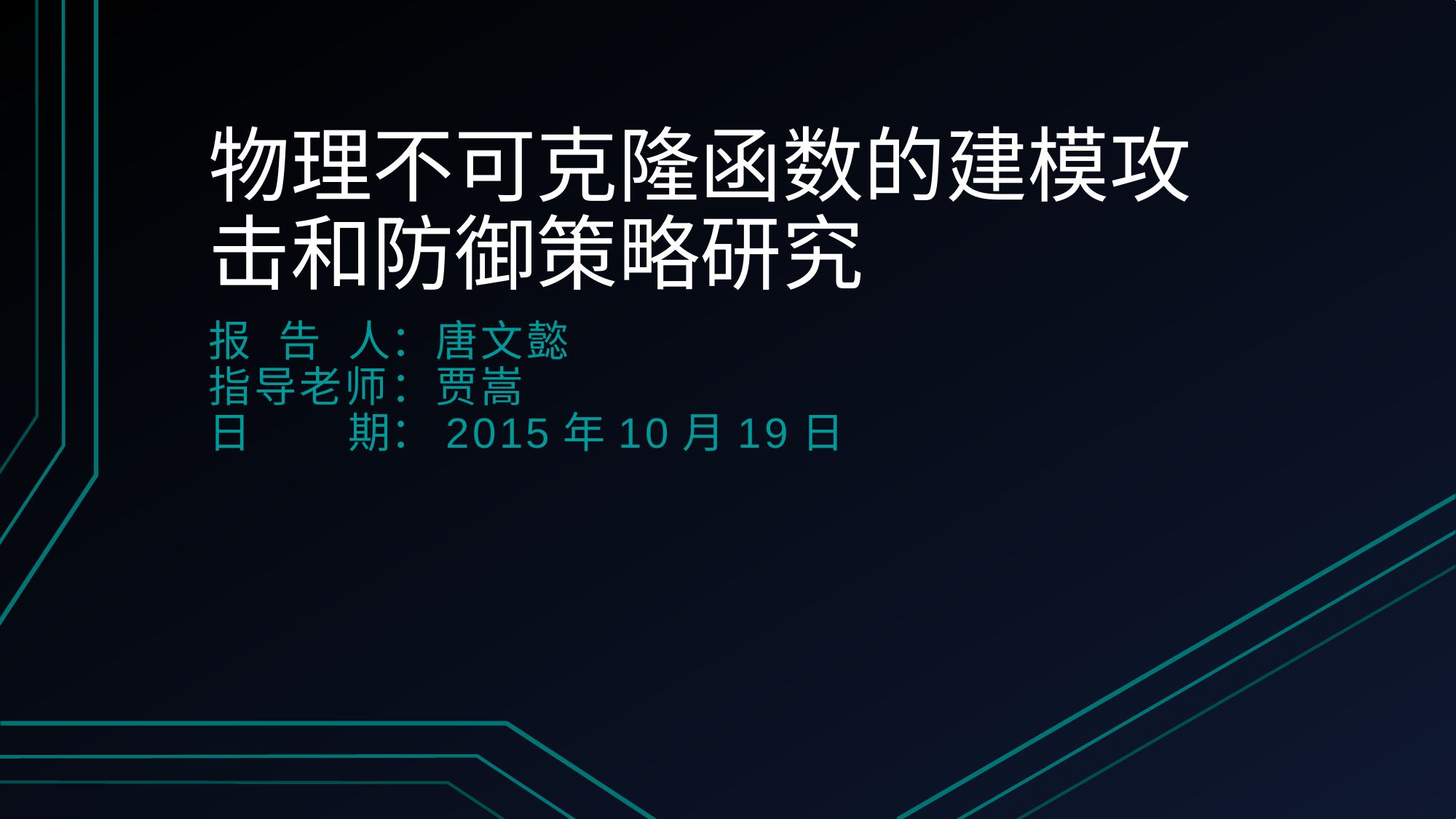

# 物理不可克隆函数的建模攻击和防御策略研究
报告人：唐文懿
指导老师：贾嵩
日期：2015年10月19日